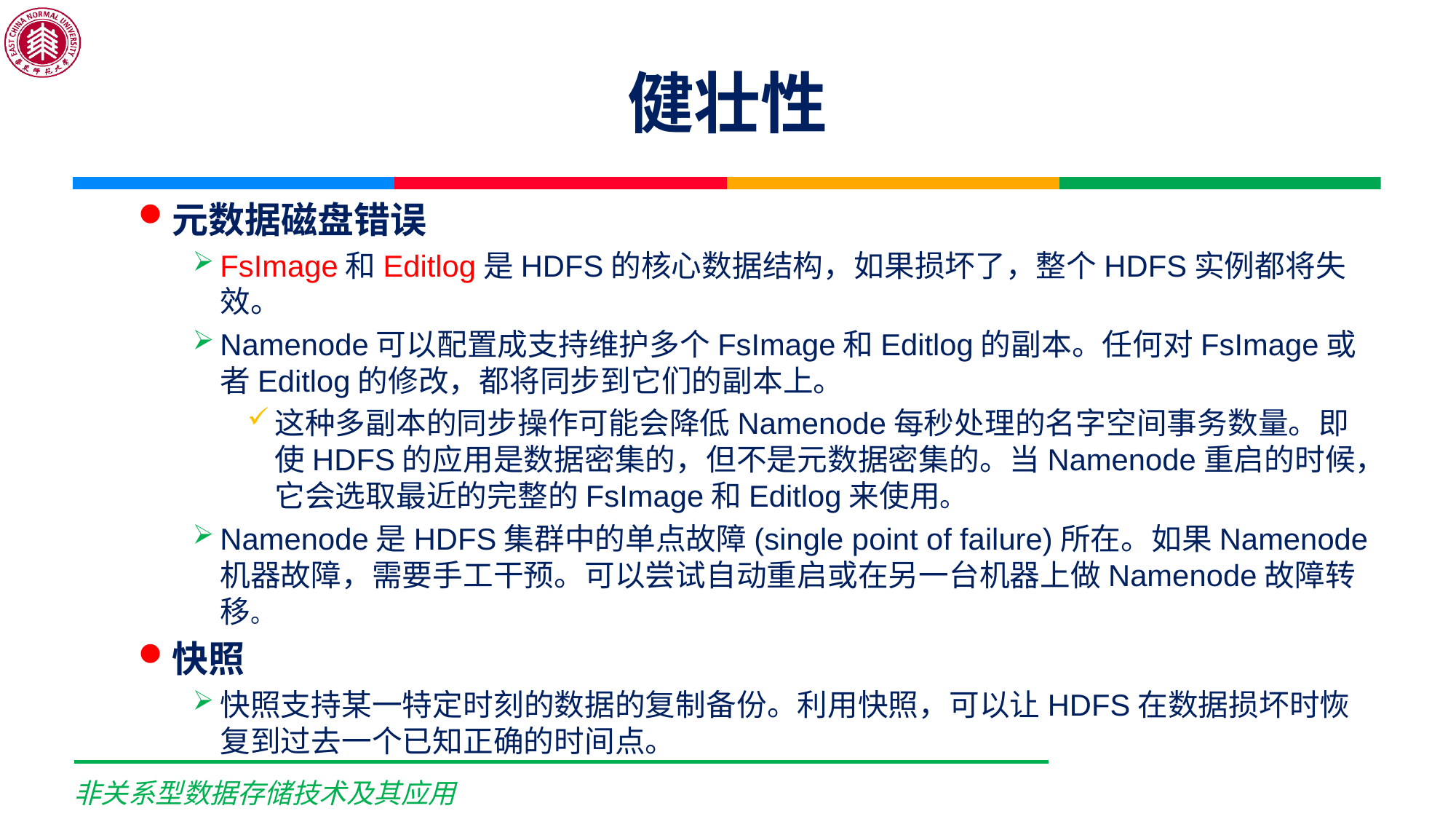

# 健壮性
元数据磁盘错误
FsImage和Editlog是HDFS的核心数据结构，如果损坏了，整个HDFS实例都将失效。
Namenode可以配置成支持维护多个FsImage和Editlog的副本。任何对FsImage或者Editlog的修改，都将同步到它们的副本上。
这种多副本的同步操作可能会降低Namenode每秒处理的名字空间事务数量。即使HDFS的应用是数据密集的，但不是元数据密集的。当Namenode重启的时候，它会选取最近的完整的FsImage和Editlog来使用。
Namenode是HDFS集群中的单点故障(single point of failure)所在。如果Namenode机器故障，需要手工干预。可以尝试自动重启或在另一台机器上做Namenode故障转移。
快照
快照支持某一特定时刻的数据的复制备份。利用快照，可以让HDFS在数据损坏时恢复到过去一个已知正确的时间点。